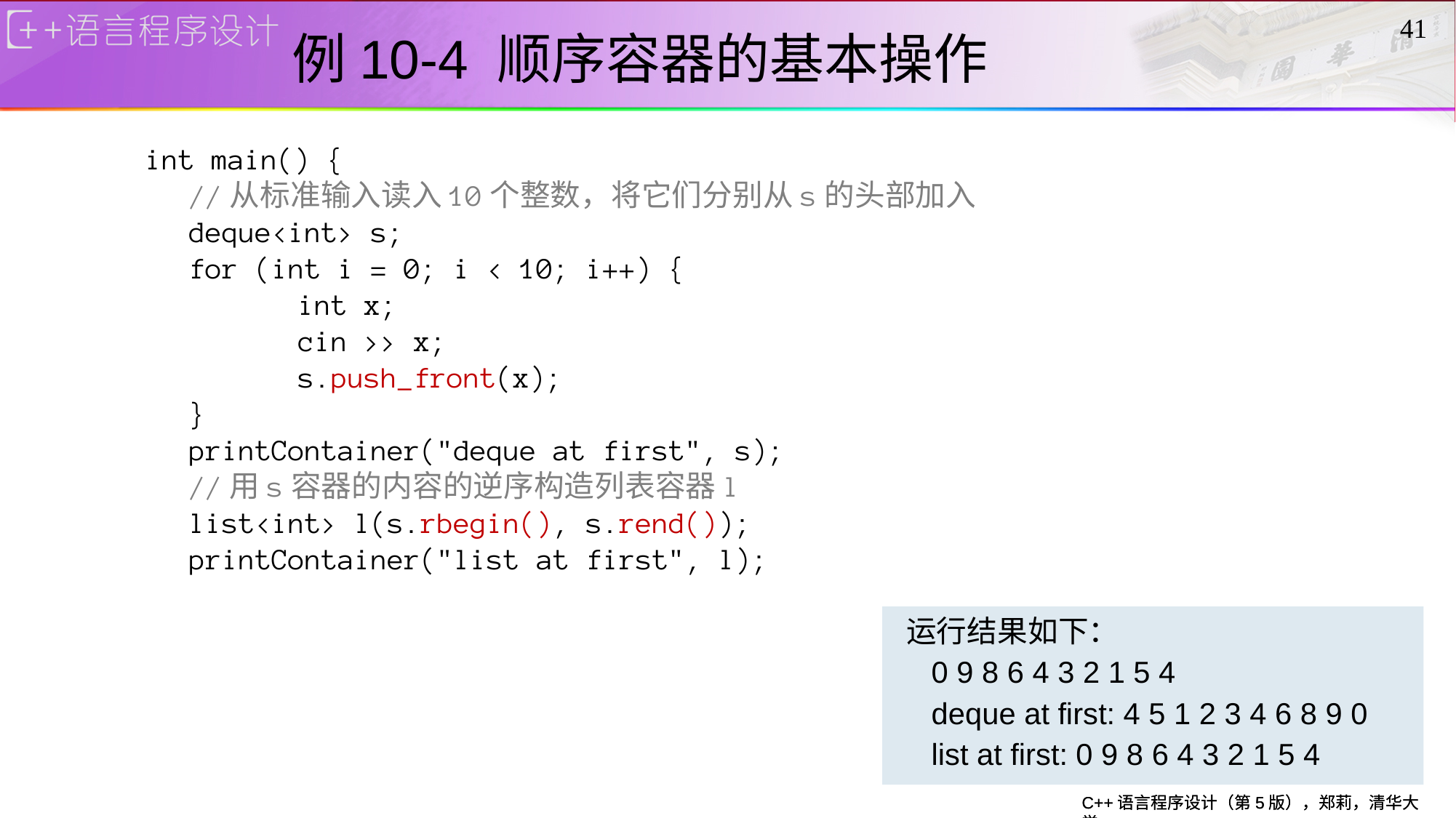

# 例10-4 顺序容器的基本操作
41
int main() {
	//从标准输入读入10个整数，将它们分别从s的头部加入
	deque<int> s;
	for (int i = 0; i < 10; i++) {
		int x;
		cin >> x;
		s.push_front(x);
	}
	printContainer("deque at first", s);
	//用s容器的内容的逆序构造列表容器l
	list<int> l(s.rbegin(), s.rend());
	printContainer("list at first", l);
运行结果如下：
   0 9 8 6 4 3 2 1 5 4
   deque at first: 4 5 1 2 3 4 6 8 9 0
   list at first: 0 9 8 6 4 3 2 1 5 4